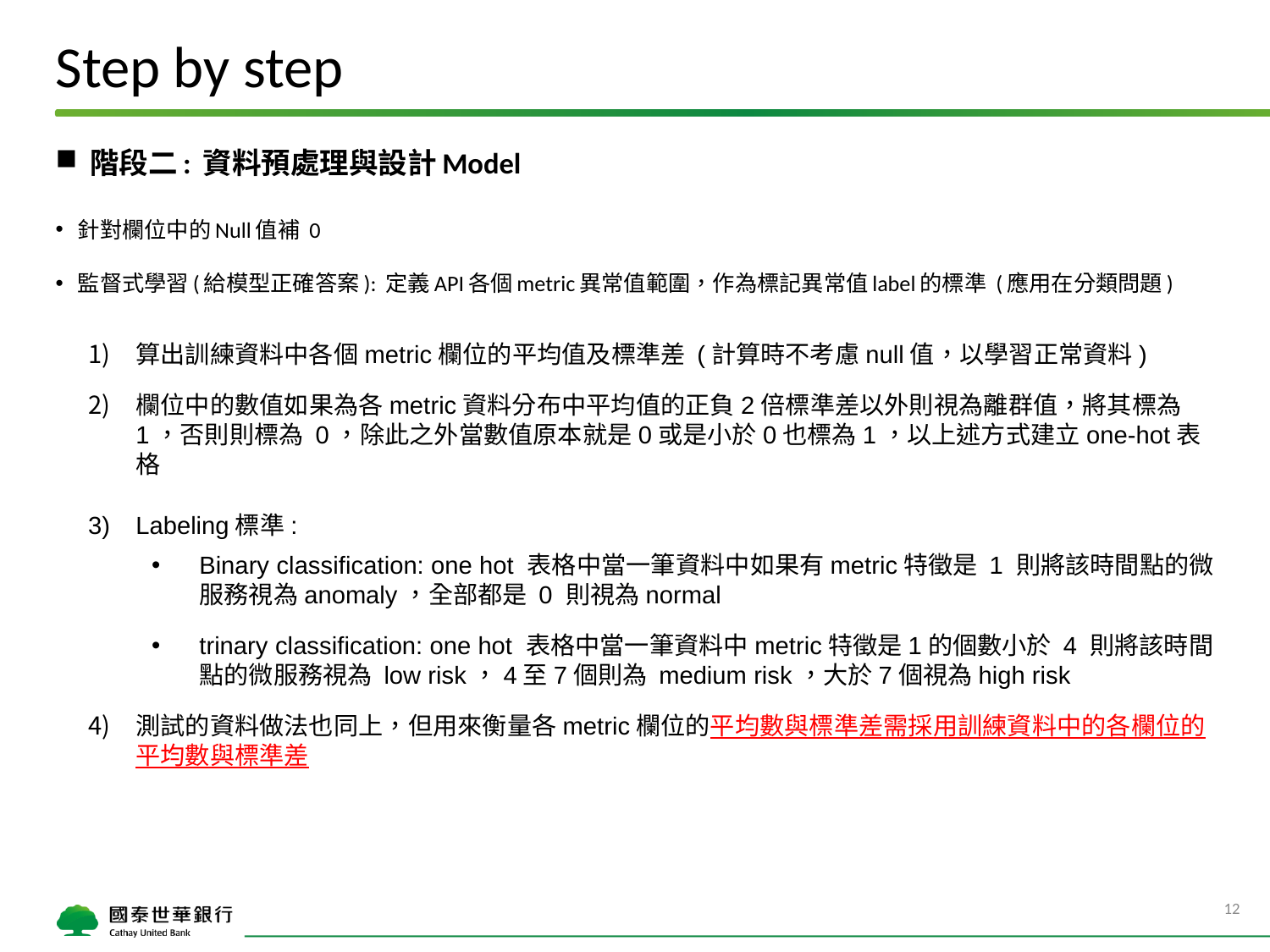

# Step by step
 階段二: 資料預處理與設計Model
針對欄位中的Null值補 0
監督式學習(給模型正確答案): 定義API各個metric異常值範圍，作為標記異常值label的標準 (應用在分類問題)

算出訓練資料中各個metric欄位的平均值及標準差 (計算時不考慮null值，以學習正常資料)
欄位中的數值如果為各metric資料分布中平均值的正負2倍標準差以外則視為離群值，將其標為 1，否則則標為 0，除此之外當數值原本就是0或是小於0也標為1，以上述方式建立one-hot表格
Labeling標準:
Binary classification: one hot 表格中當一筆資料中如果有metric特徵是 1 則將該時間點的微服務視為anomaly，全部都是 0 則視為normal
trinary classification: one hot 表格中當一筆資料中metric特徵是1的個數小於 4 則將該時間點的微服務視為 low risk，4至7個則為 medium risk，大於7個視為high risk
測試的資料做法也同上，但用來衡量各metric欄位的平均數與標準差需採用訓練資料中的各欄位的平均數與標準差
12